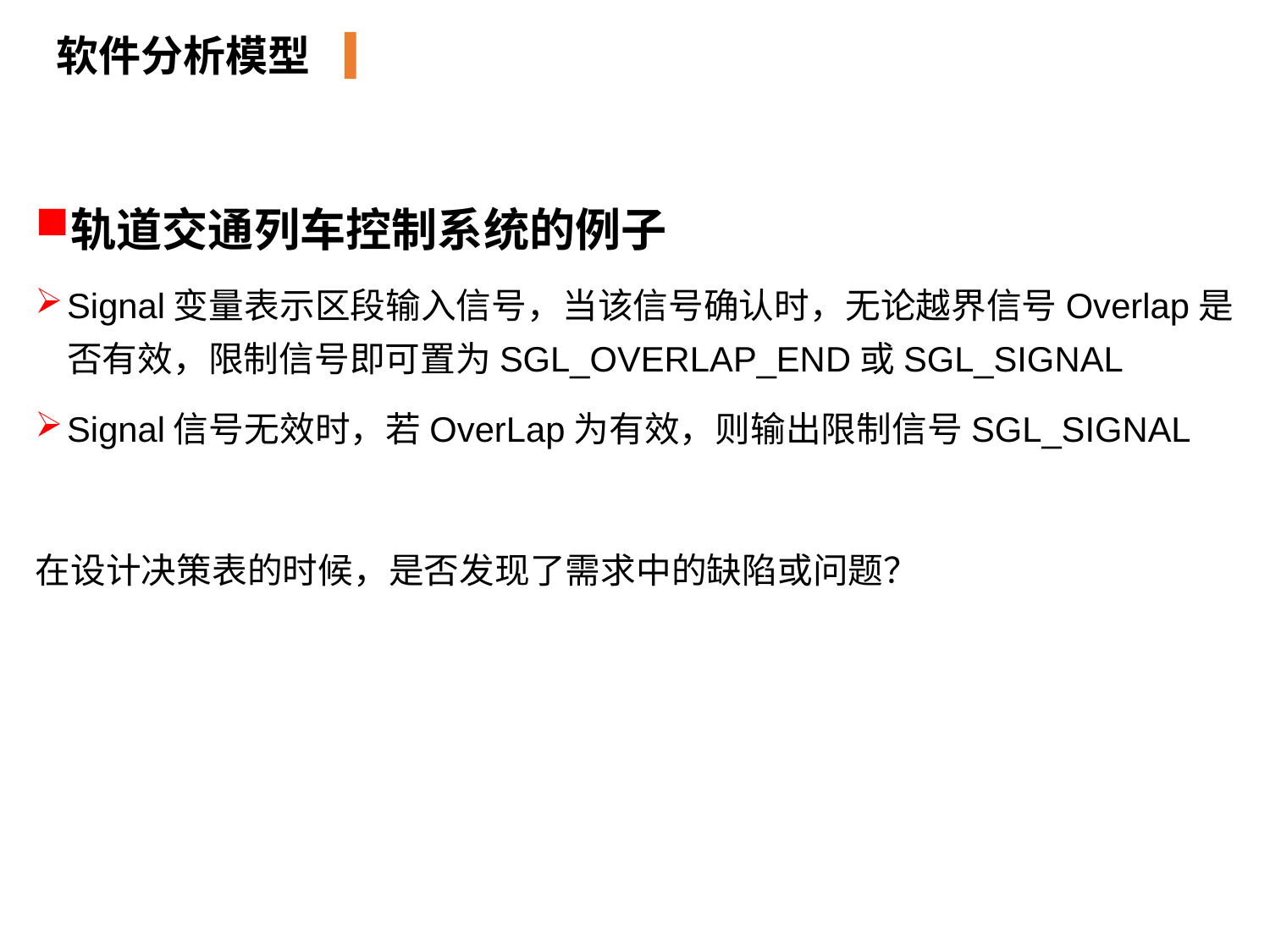

软件分析模型

轨道交通列车控制系统的例子
Signal变量表示区段输入信号，当该信号确认时，无论越界信号Overlap是否有效，限制信号即可置为SGL_OVERLAP_END或SGL_SIGNAL
Signal信号无效时，若OverLap为有效，则输出限制信号SGL_SIGNAL

在设计决策表的时候，是否发现了需求中的缺陷或问题？